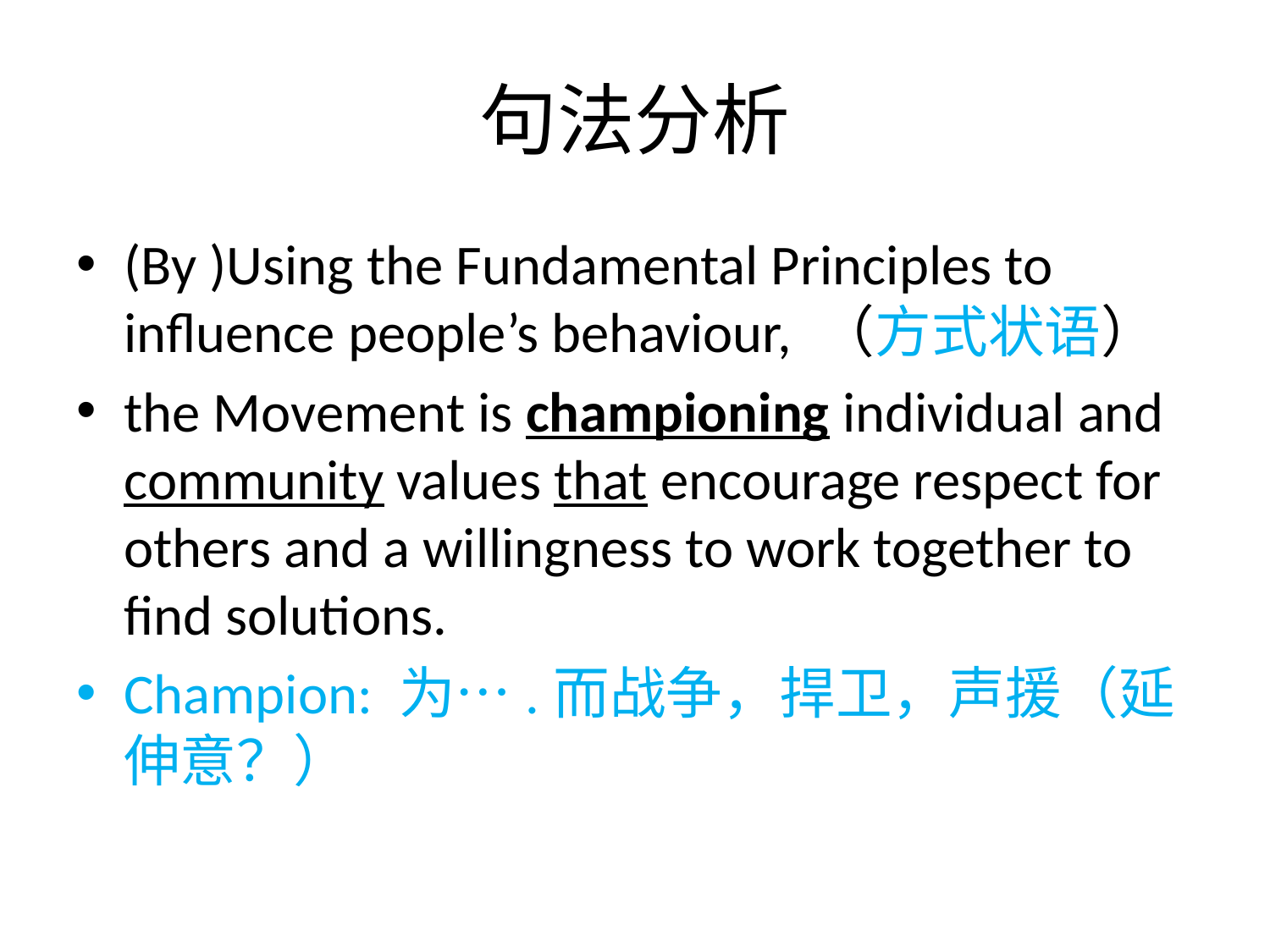

# 句法分析
(By )Using the Fundamental Principles to influence people’s behaviour, （方式状语）
the Movement is championing individual and community values that encourage respect for others and a willingness to work together to find solutions.
Champion: 为….而战争，捍卫，声援（延伸意？）